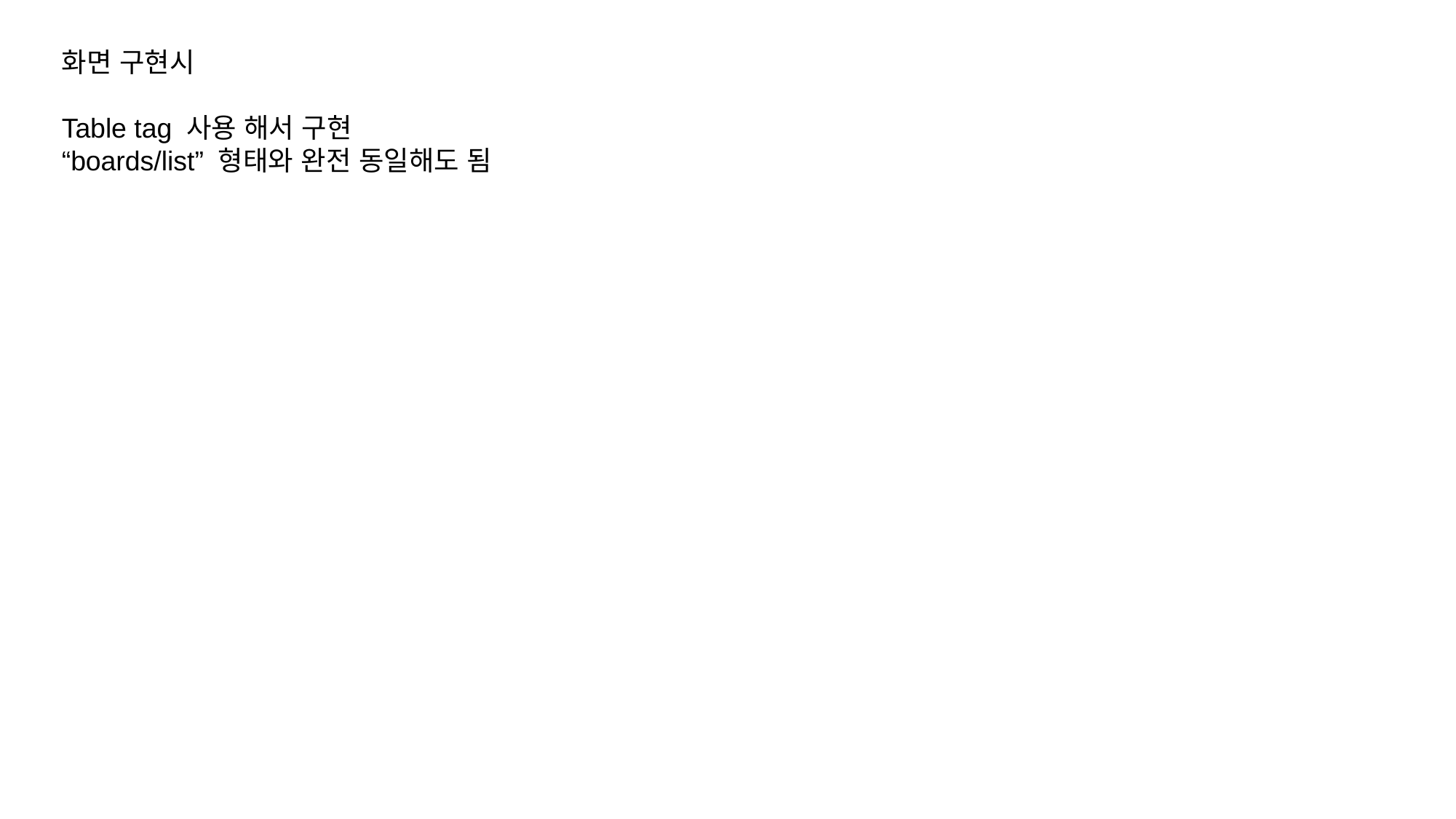

화면 구현시

Table tag 사용 해서 구현
“boards/list” 형태와 완전 동일해도 됨